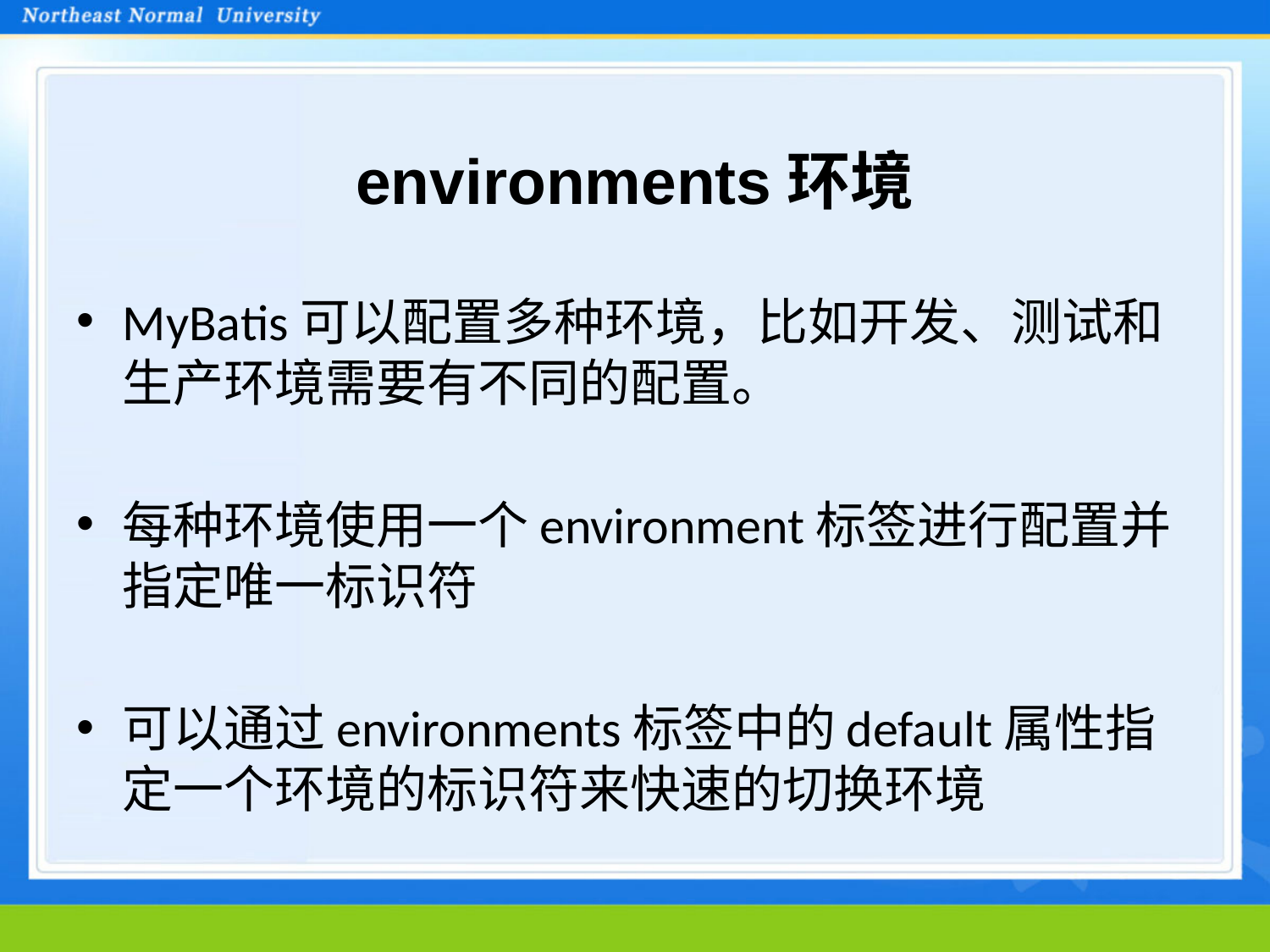

environments环境
MyBatis可以配置多种环境，比如开发、测试和生产环境需要有不同的配置。

每种环境使用一个environment标签进行配置并指定唯一标识符

可以通过environments标签中的default属性指定一个环境的标识符来快速的切换环境